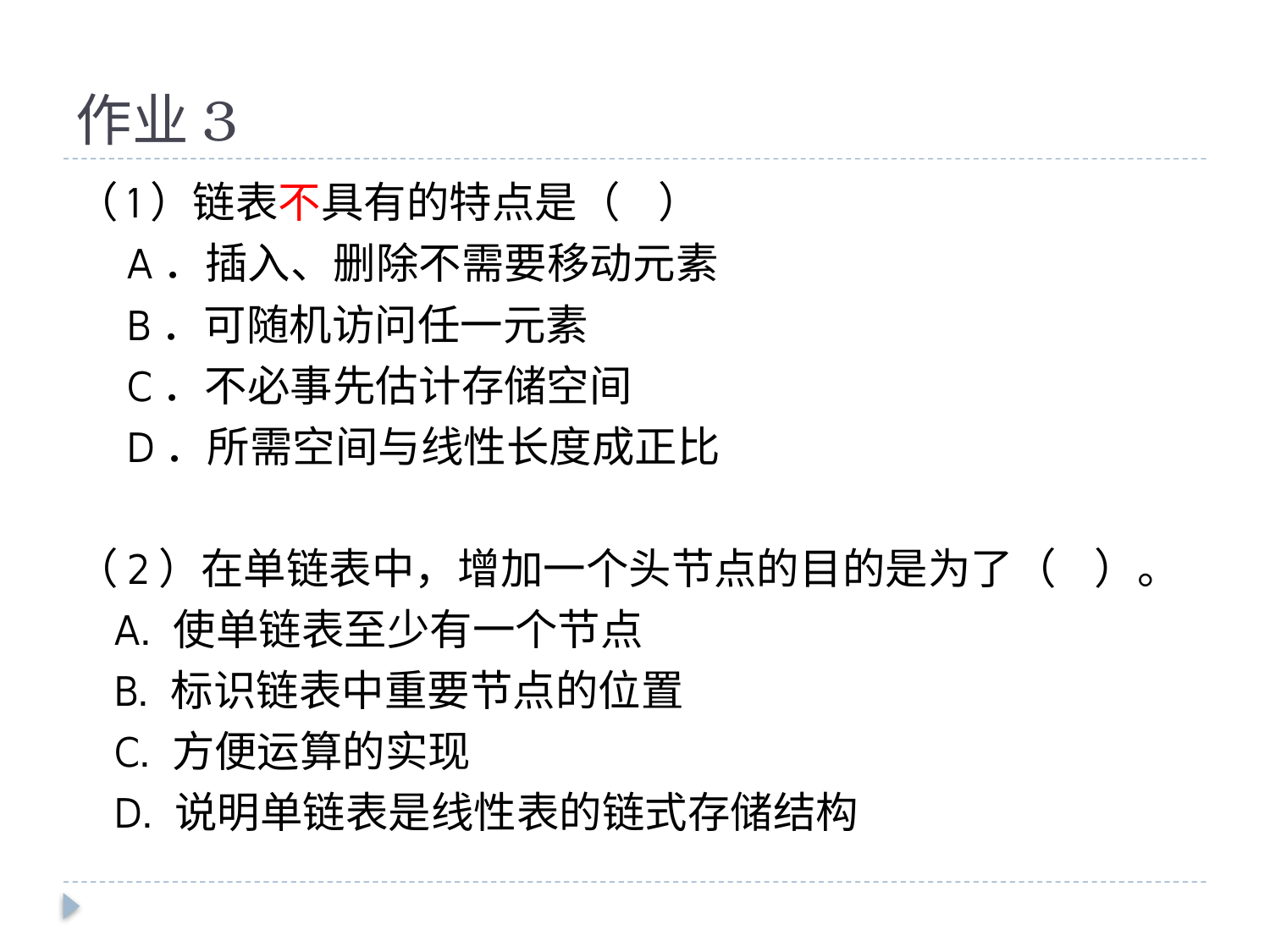

# 作业3
（1）链表不具有的特点是（    ）
    A．插入、删除不需要移动元素
    B．可随机访问任一元素
    C．不必事先估计存储空间
    D．所需空间与线性长度成正比

（2）在单链表中，增加一个头节点的目的是为了（    ）。
   A. 使单链表至少有一个节点
   B. 标识链表中重要节点的位置
   C. 方便运算的实现
   D. 说明单链表是线性表的链式存储结构